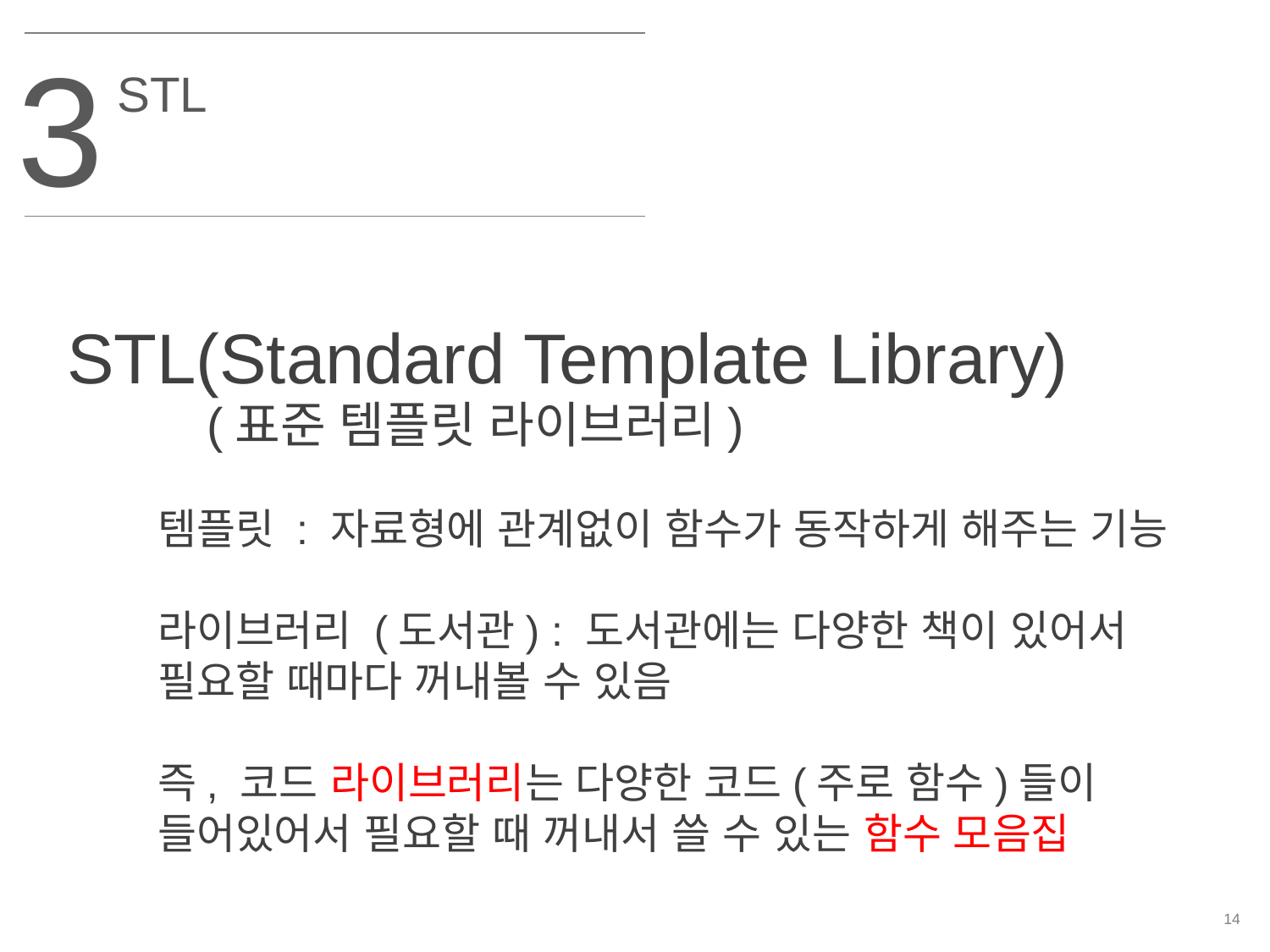

3
STL
STL(Standard Template Library)
(표준 템플릿 라이브러리)
템플릿 : 자료형에 관계없이 함수가 동작하게 해주는 기능

라이브러리 (도서관) : 도서관에는 다양한 책이 있어서 필요할 때마다 꺼내볼 수 있음

즉, 코드 라이브러리는 다양한 코드(주로 함수)들이 들어있어서 필요할 때 꺼내서 쓸 수 있는 함수 모음집